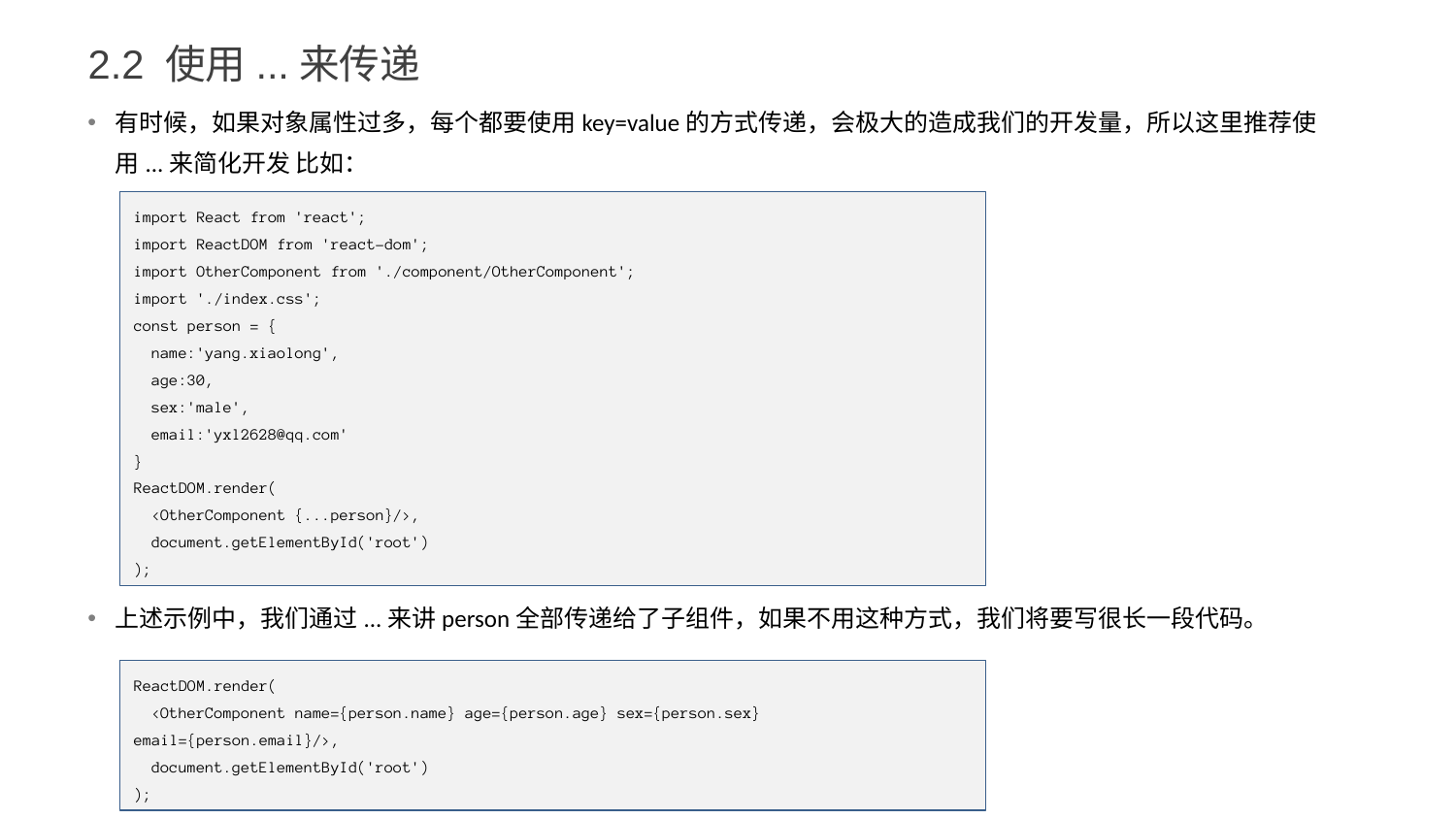

2.2 使用...来传递
有时候，如果对象属性过多，每个都要使用key=value的方式传递，会极大的造成我们的开发量，所以这里推荐使用...来简化开发 比如：

上述示例中，我们通过...来讲person全部传递给了子组件，如果不用这种方式，我们将要写很长一段代码。

import React from 'react';
import ReactDOM from 'react-dom';
import OtherComponent from './component/OtherComponent';
import './index.css';
const person = {
  name:'yang.xiaolong',
  age:30,
  sex:'male',
  email:'yxl2628@qq.com'
}
ReactDOM.render(
  <OtherComponent {...person}/>,
  document.getElementById('root')
);
ReactDOM.render(
  <OtherComponent name={person.name} age={person.age} sex={person.sex} email={person.email}/>,
  document.getElementById('root')
);